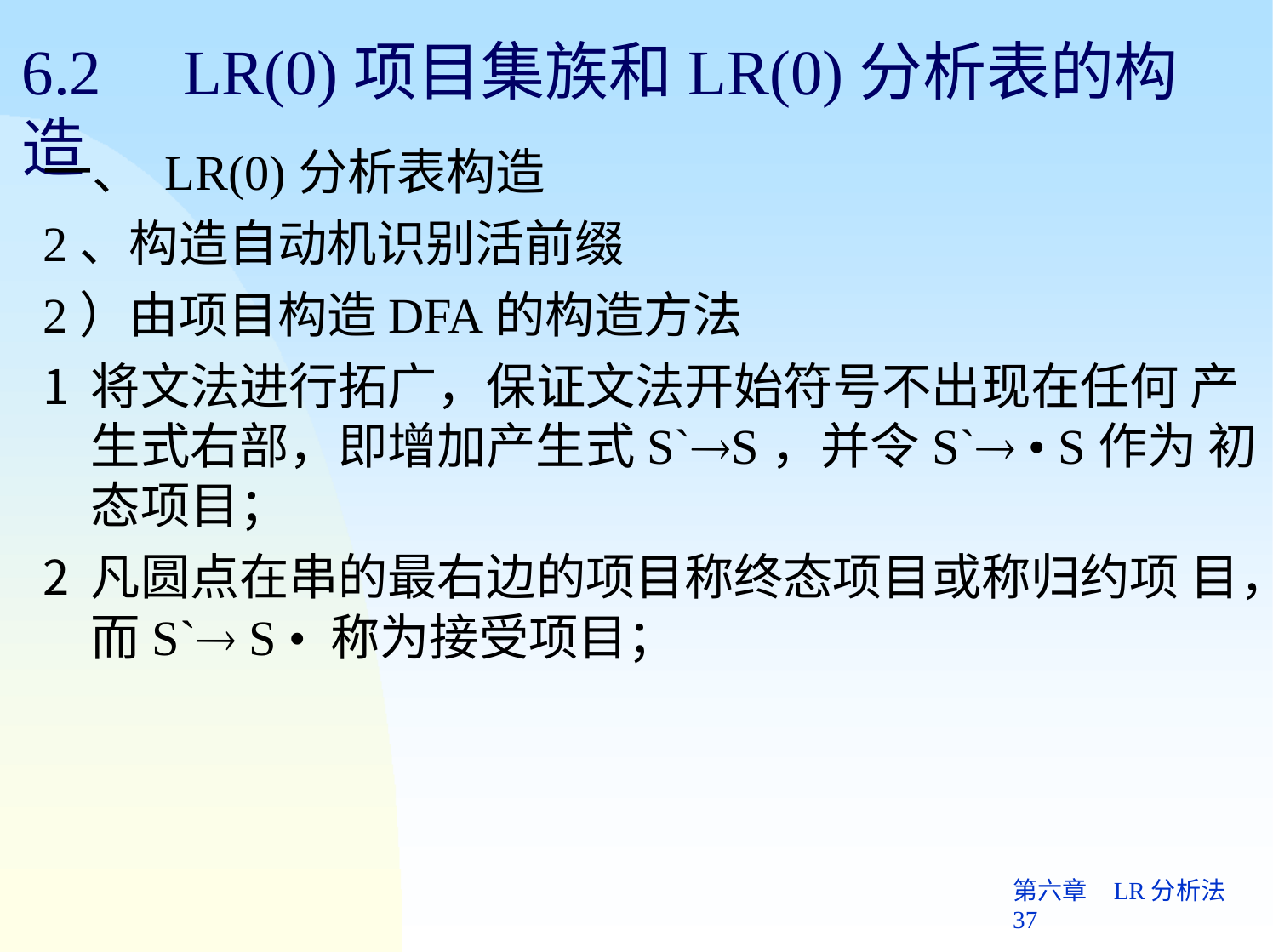

# 6.2	LR(0)项目集族和LR(0)分析表的构造
一、 LR(0)分析表构造
2、构造自动机识别活前缀
2）由项目构造DFA的构造方法
将文法进行拓广，保证文法开始符号不出现在任何 产生式右部，即增加产生式S`→S，并令S`→ • S作为 初态项目；
凡圆点在串的最右边的项目称终态项目或称归约项 目，而S`→ S • 称为接受项目；
第六章	LR分析法 37